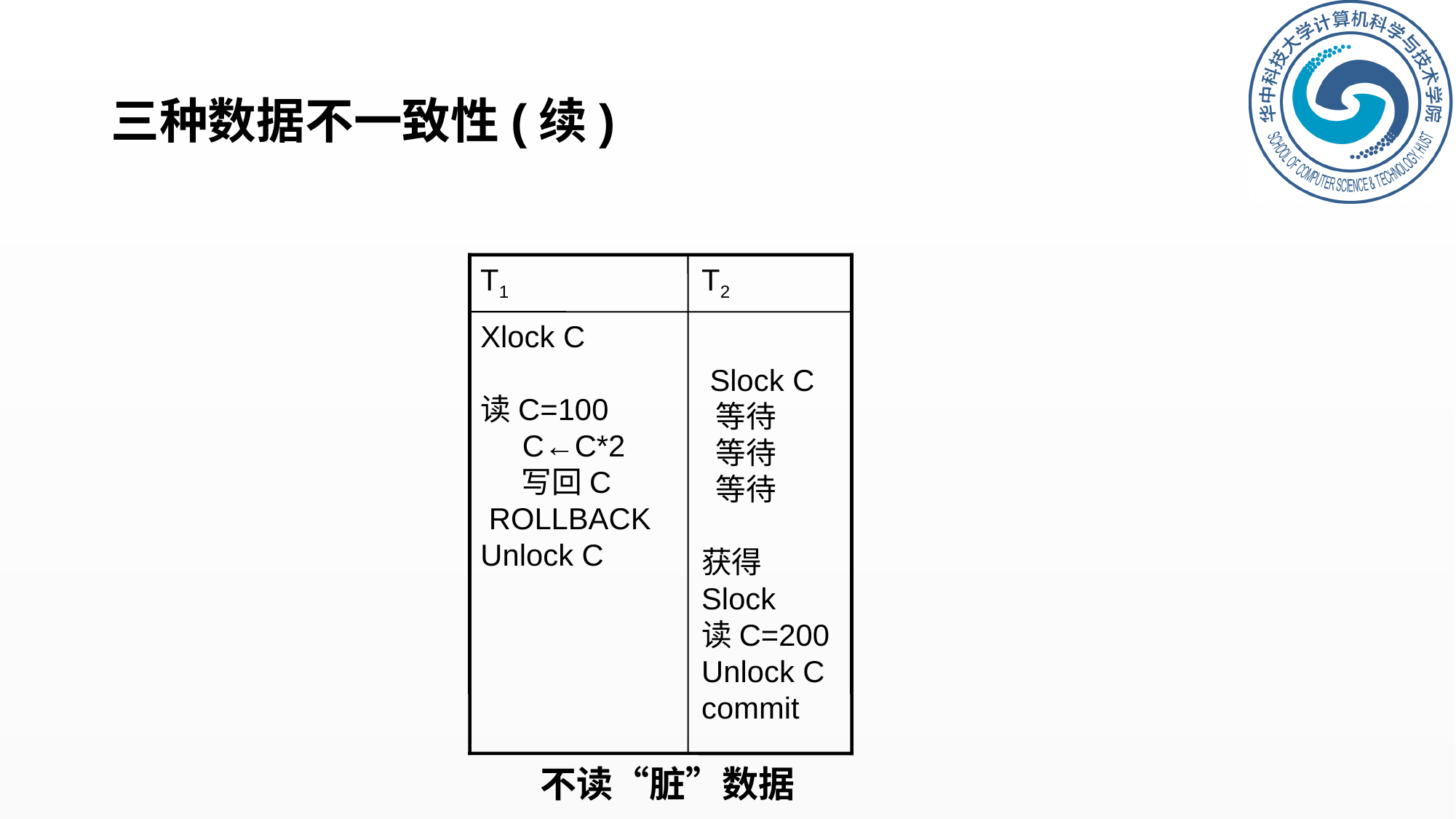

# 三种数据不一致性(续)
T1

T2

Xlock C

读C=100
     C←C*2
     写回C
 ROLLBACK
Unlock C

 Slock C
 等待
 等待
 等待

获得Slock
读C=200
Unlock C
commit

不读“脏”数据